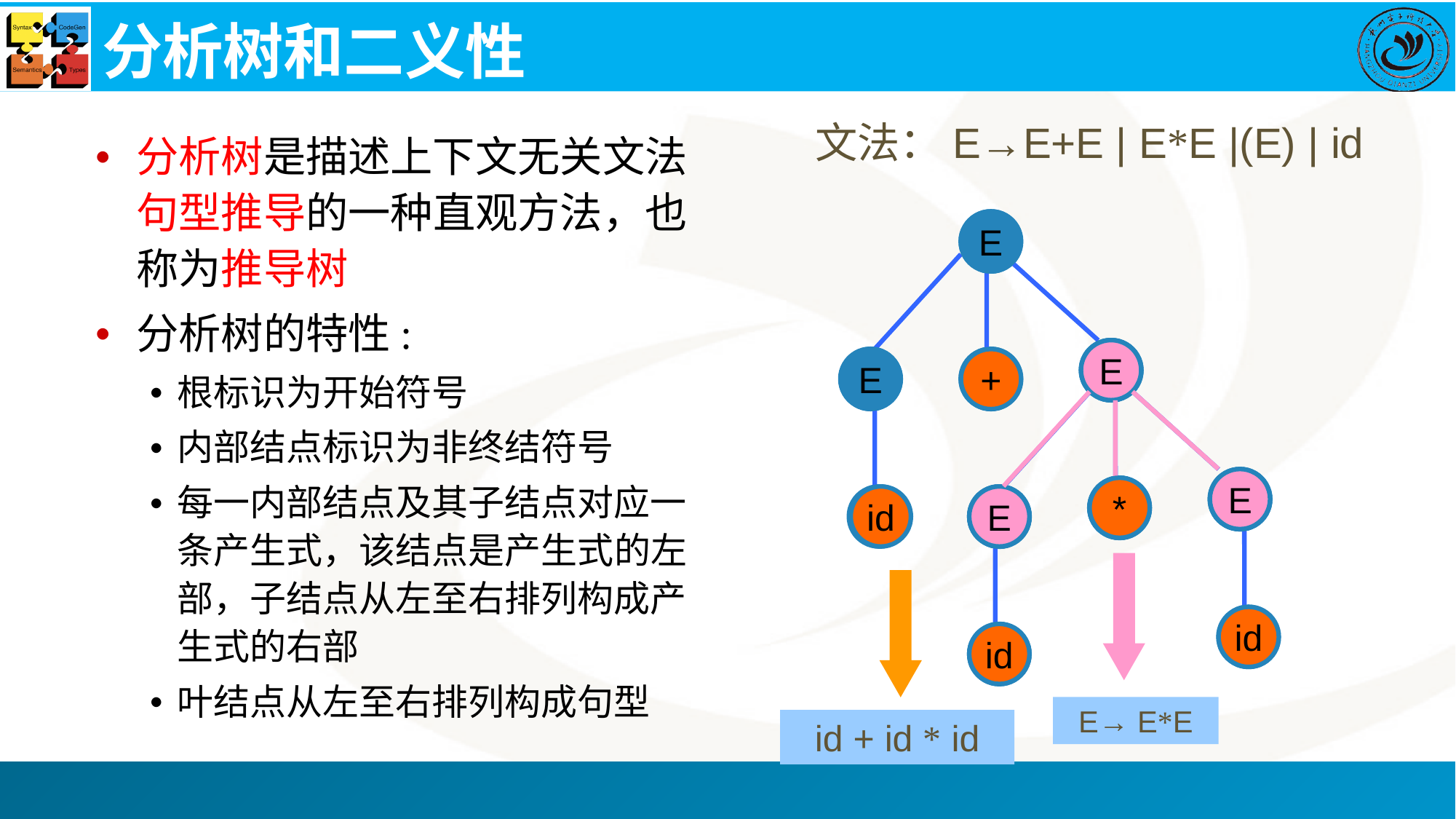

# 分析树和二义性
文法：E→E+E | E*E |(E) | id
分析树是描述上下文无关文法句型推导的一种直观方法，也称为推导树
分析树的特性:
根标识为开始符号
内部结点标识为非终结符号
每一内部结点及其子结点对应一条产生式，该结点是产生式的左部，子结点从左至右排列构成产生式的右部
叶结点从左至右排列构成句型
E

E
+
E

E
*
id
E

id
id
E
E
E
E
E
E

E
*
E
+
*
id

id
id
E→ E*E
id + id * id
48